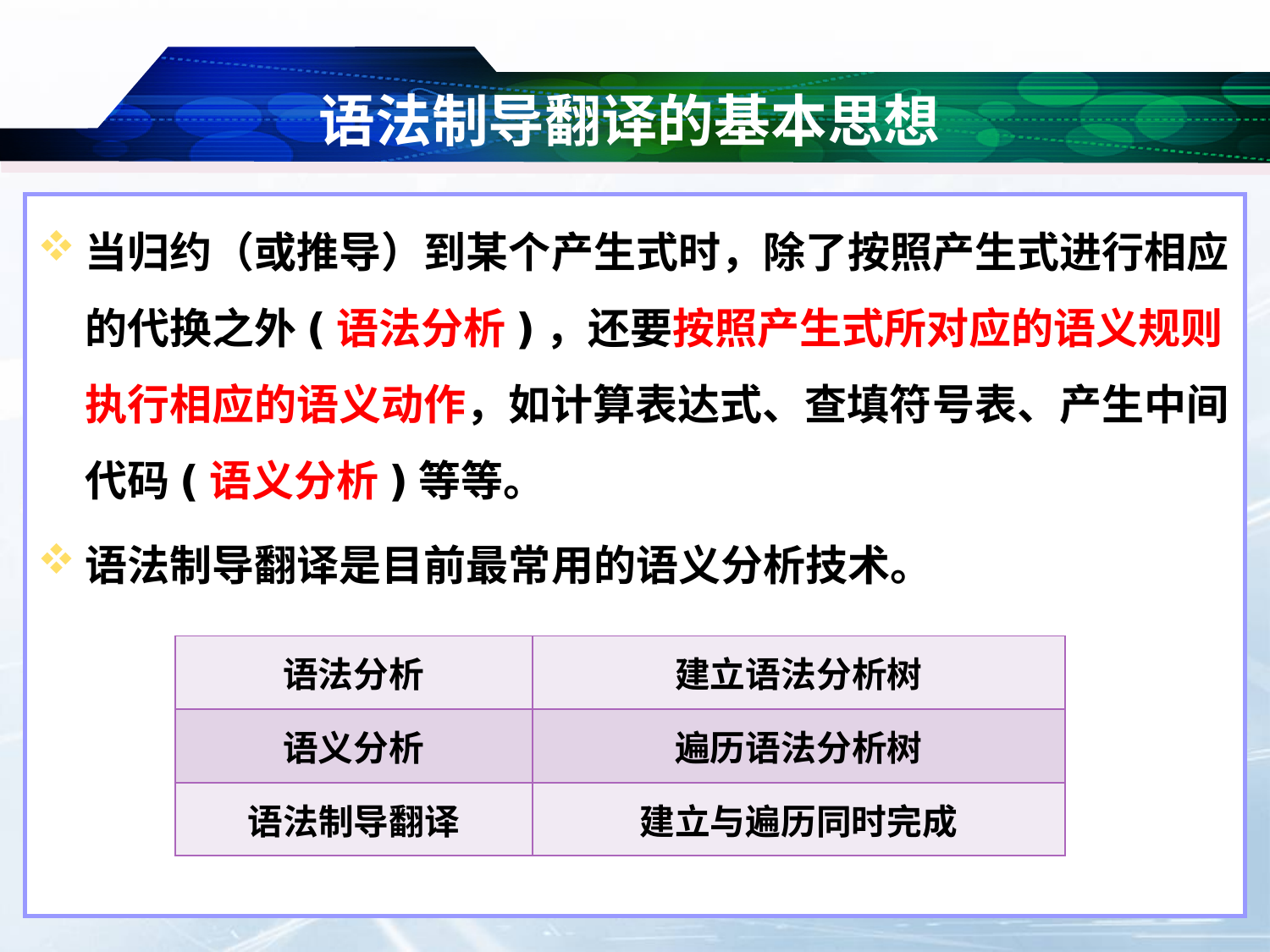

# 语法制导翻译的基本思想
当归约（或推导）到某个产生式时，除了按照产生式进行相应的代换之外(语法分析)，还要按照产生式所对应的语义规则执行相应的语义动作，如计算表达式、查填符号表、产生中间代码(语义分析)等等。
语法制导翻译是目前最常用的语义分析技术。
| 语法分析 | 建立语法分析树 |
| --- | --- |
| 语义分析 | 遍历语法分析树 |
| 语法制导翻译 | 建立与遍历同时完成 |